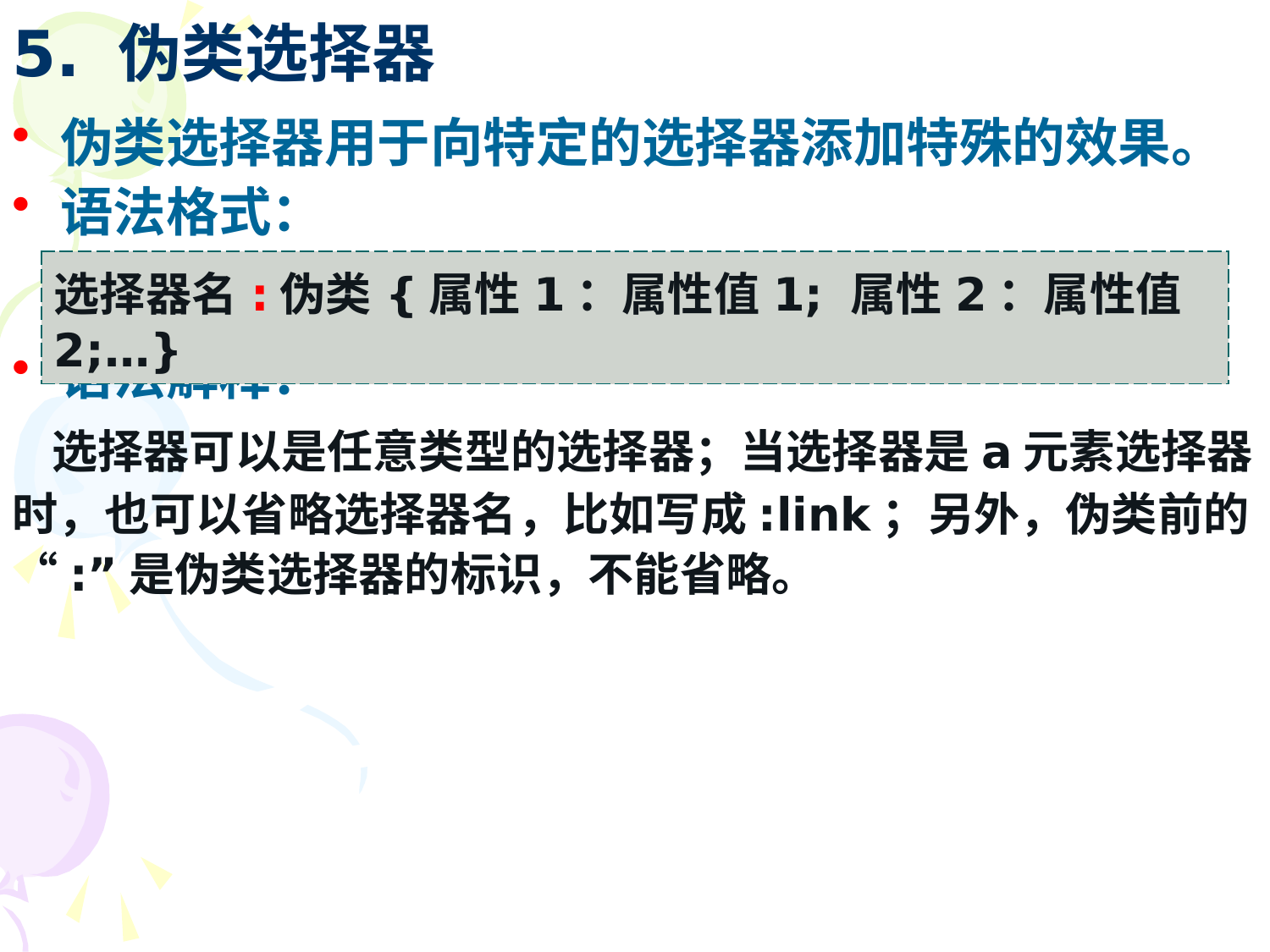

# 5. 伪类选择器
伪类选择器用于向特定的选择器添加特殊的效果。
语法格式：

语法解释：
  选择器可以是任意类型的选择器；当选择器是a元素选择器时，也可以省略选择器名，比如写成:link；另外，伪类前的“:”是伪类选择器的标识，不能省略。

| 选择器名:伪类{属性1：属性值1; 属性2：属性值2;…} |
| --- |